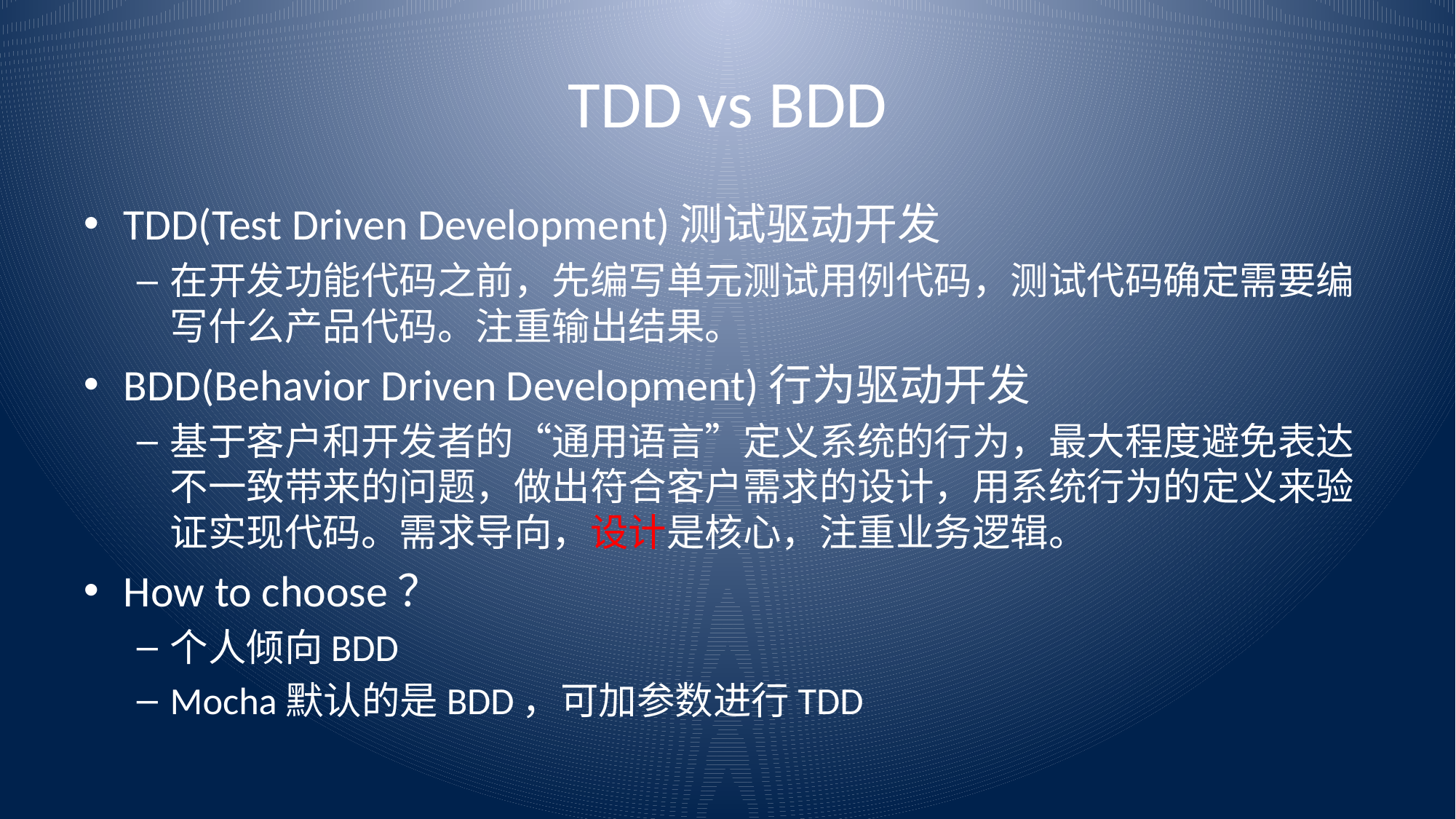

# TDD vs BDD
TDD(Test Driven Development)测试驱动开发
在开发功能代码之前，先编写单元测试用例代码，测试代码确定需要编写什么产品代码。注重输出结果。
BDD(Behavior Driven Development)行为驱动开发
基于客户和开发者的“通用语言”定义系统的行为，最大程度避免表达不一致带来的问题，做出符合客户需求的设计，用系统行为的定义来验证实现代码。需求导向，设计是核心，注重业务逻辑。
How to choose？
个人倾向BDD
Mocha默认的是BDD，可加参数进行TDD